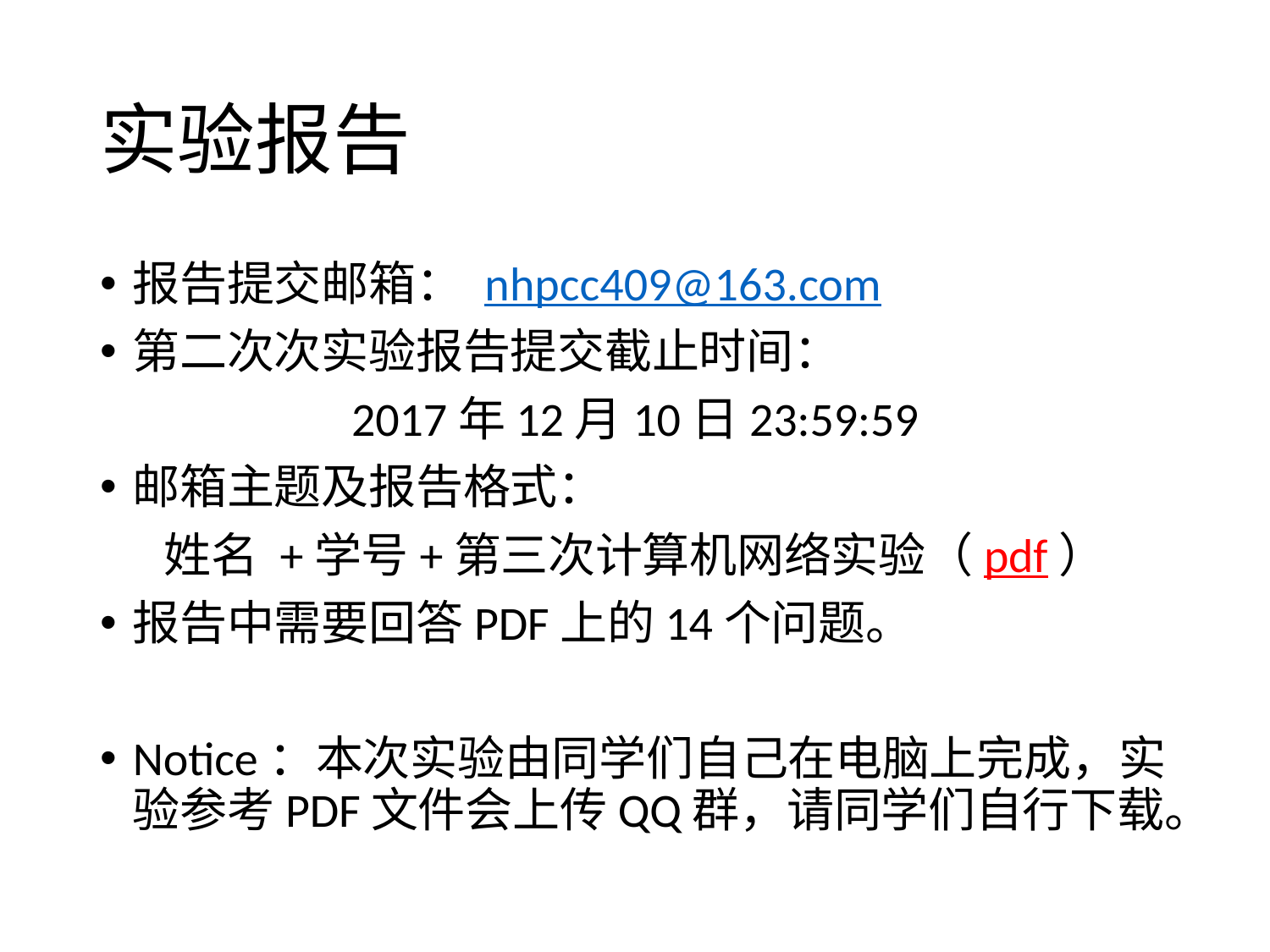

# 实验报告
报告提交邮箱： nhpcc409@163.com
第二次次实验报告提交截止时间：
2017年12月10日23:59:59
邮箱主题及报告格式：
姓名 +学号+第三次计算机网络实验（pdf）
报告中需要回答PDF上的14个问题。

Notice：本次实验由同学们自己在电脑上完成，实验参考PDF文件会上传QQ群，请同学们自行下载。